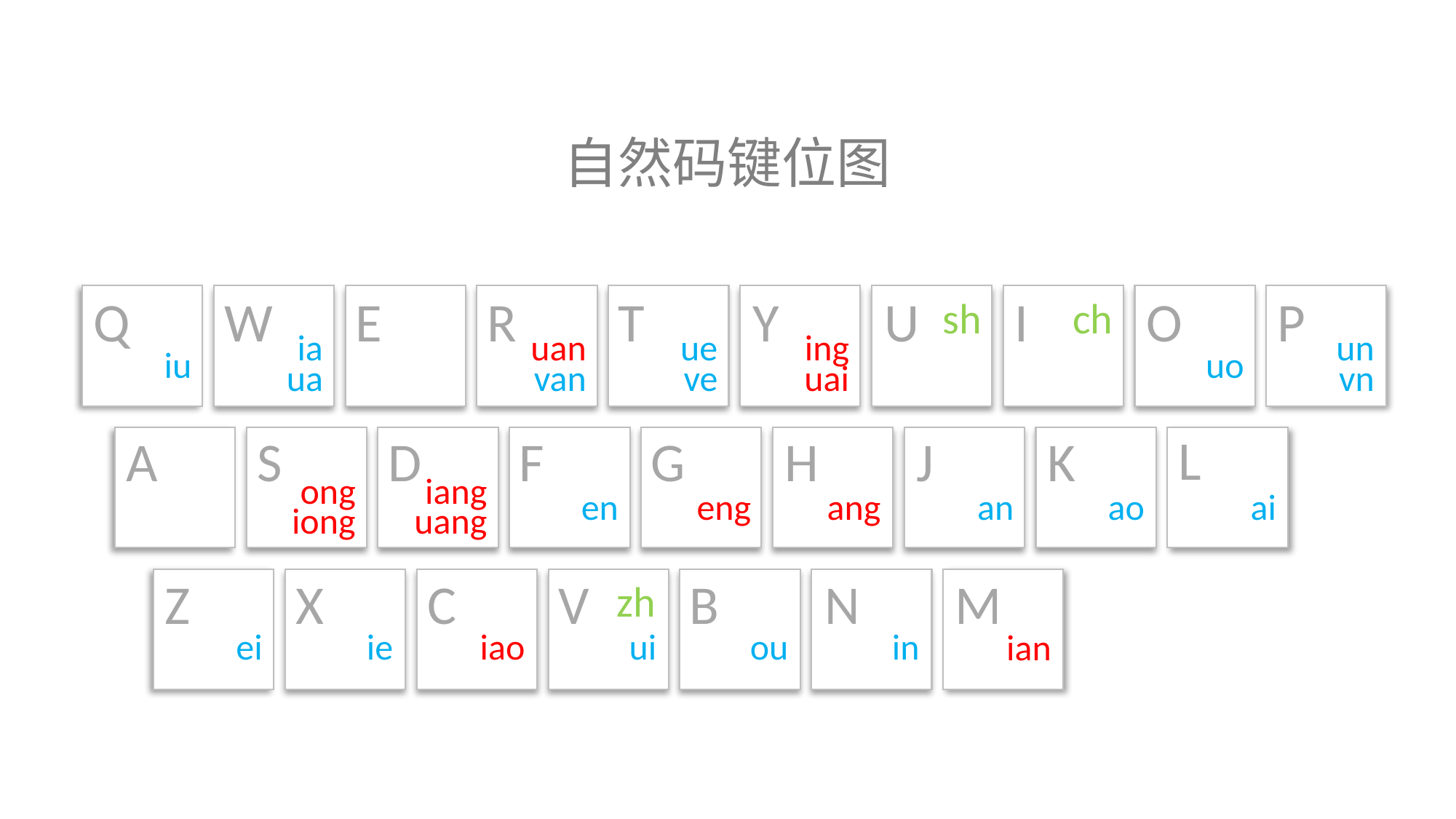

自然码键位图
Q
W
E
R
T
Y
U
I
O
P

sh
ch
zh
ia
ua
ue
ve
un
vn
iu
uo
ao
ai
en
an
ei
ie
ui
ou
in
uan
van
ing
uai
ong
iong
iang
uang
eng
ang
iao
ian
L
A
S
D
F
G
H
J
K

Z
X
C
V
B
N
M